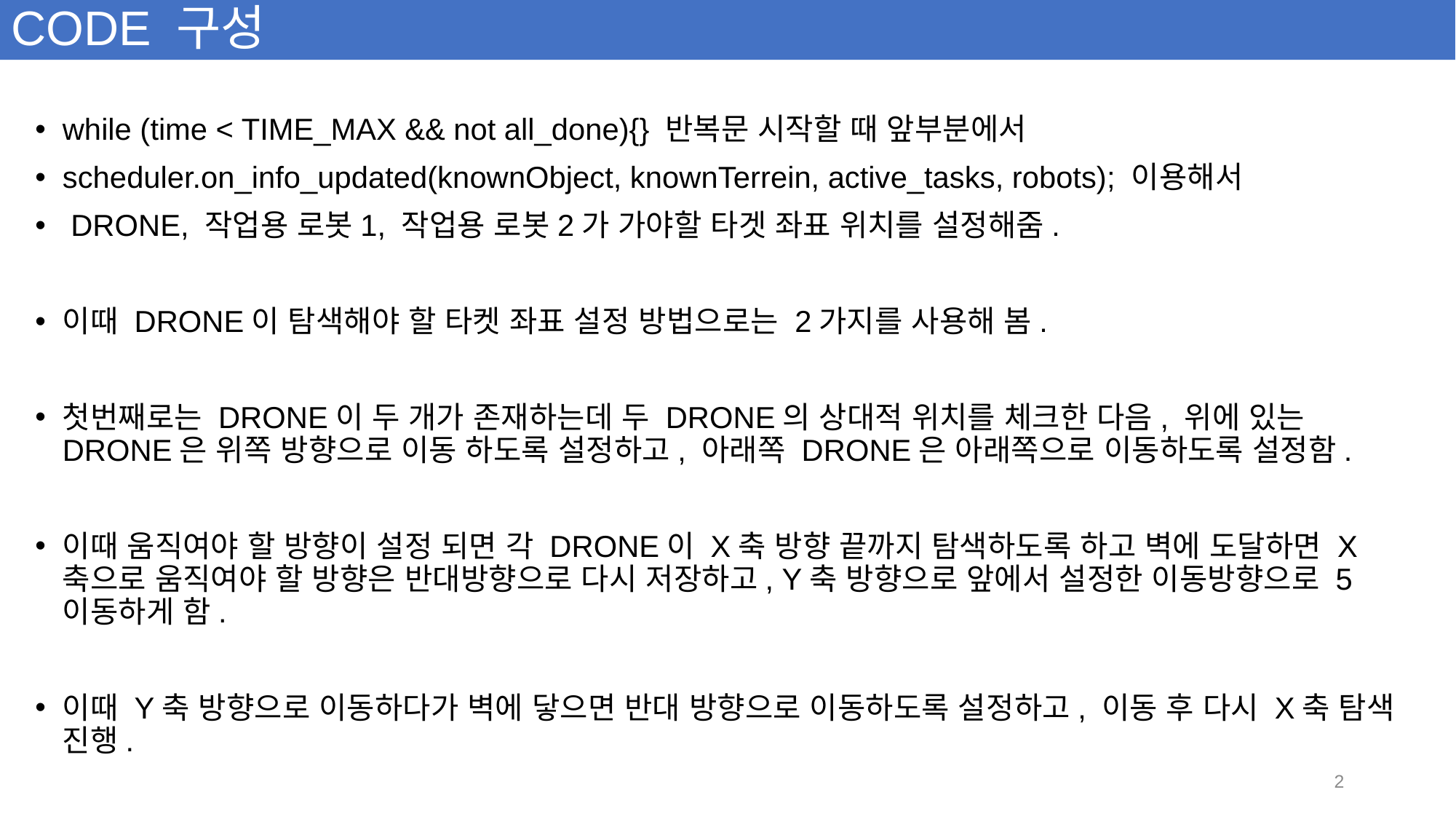

# CODE 구성
while (time < TIME_MAX && not all_done){} 반복문 시작할 때 앞부분에서
scheduler.on_info_updated(knownObject, knownTerrein, active_tasks, robots); 이용해서
 DRONE, 작업용 로봇1, 작업용 로봇2가 가야할 타겟 좌표 위치를 설정해줌.

이때 DRONE이 탐색해야 할 타켓 좌표 설정 방법으로는 2가지를 사용해 봄.

첫번째로는 DRONE이 두 개가 존재하는데 두 DRONE의 상대적 위치를 체크한 다음, 위에 있는 DRONE은 위쪽 방향으로 이동 하도록 설정하고, 아래쪽 DRONE은 아래쪽으로 이동하도록 설정함.

이때 움직여야 할 방향이 설정 되면 각 DRONE이 X축 방향 끝까지 탐색하도록 하고 벽에 도달하면 X축으로 움직여야 할 방향은 반대방향으로 다시 저장하고, Y축 방향으로 앞에서 설정한 이동방향으로 5이동하게 함.

이때 Y축 방향으로 이동하다가 벽에 닿으면 반대 방향으로 이동하도록 설정하고, 이동 후 다시 X축 탐색 진행.

2